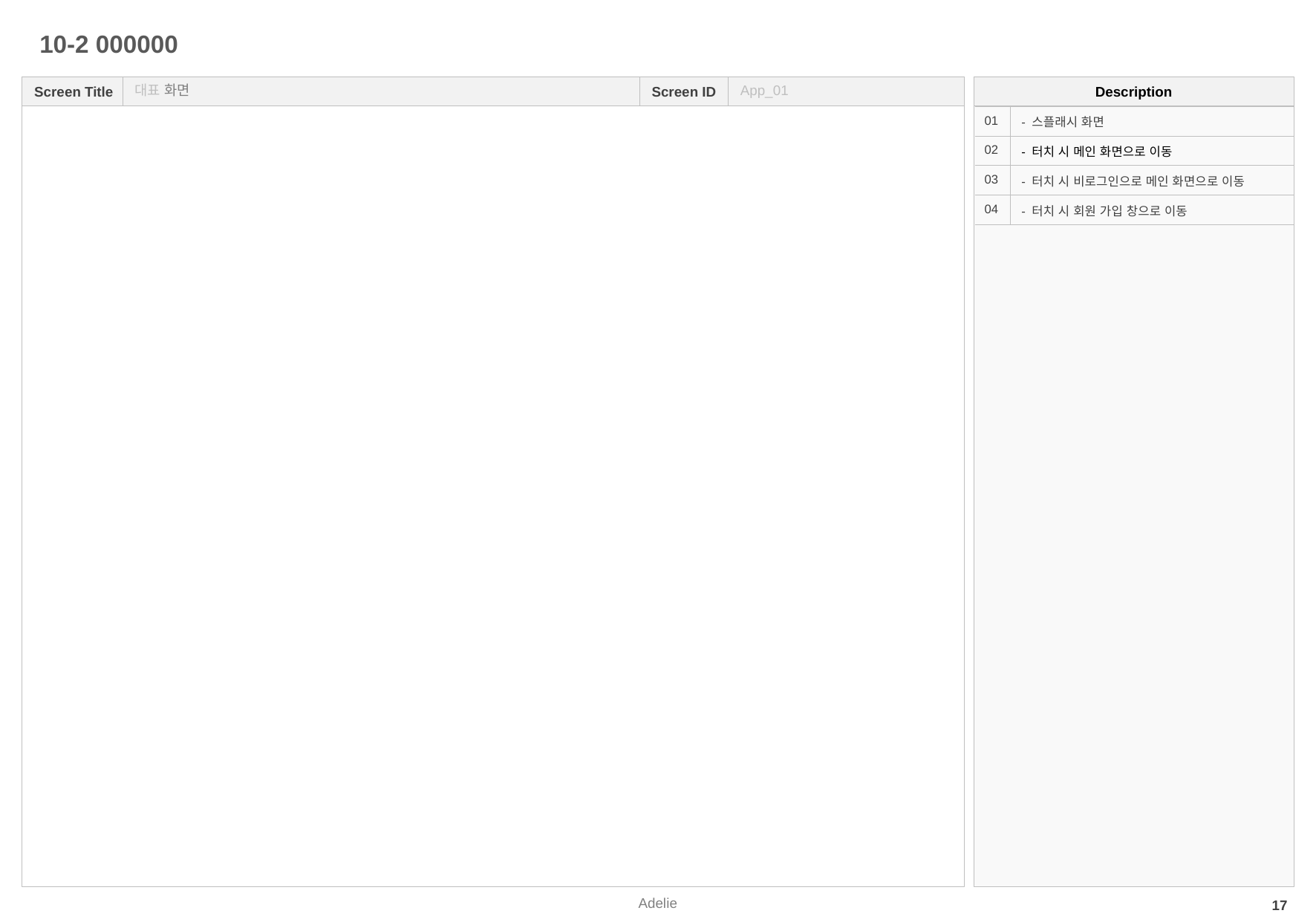

# 10-2 000000
대표 화면
App_01
| 01 | - 스플래시 화면 |
| --- | --- |
| 02 | - 터치 시 메인 화면으로 이동 |
| 03 | - 터치 시 비로그인으로 메인 화면으로 이동 |
| 04 | - 터치 시 회원 가입 창으로 이동 |
17